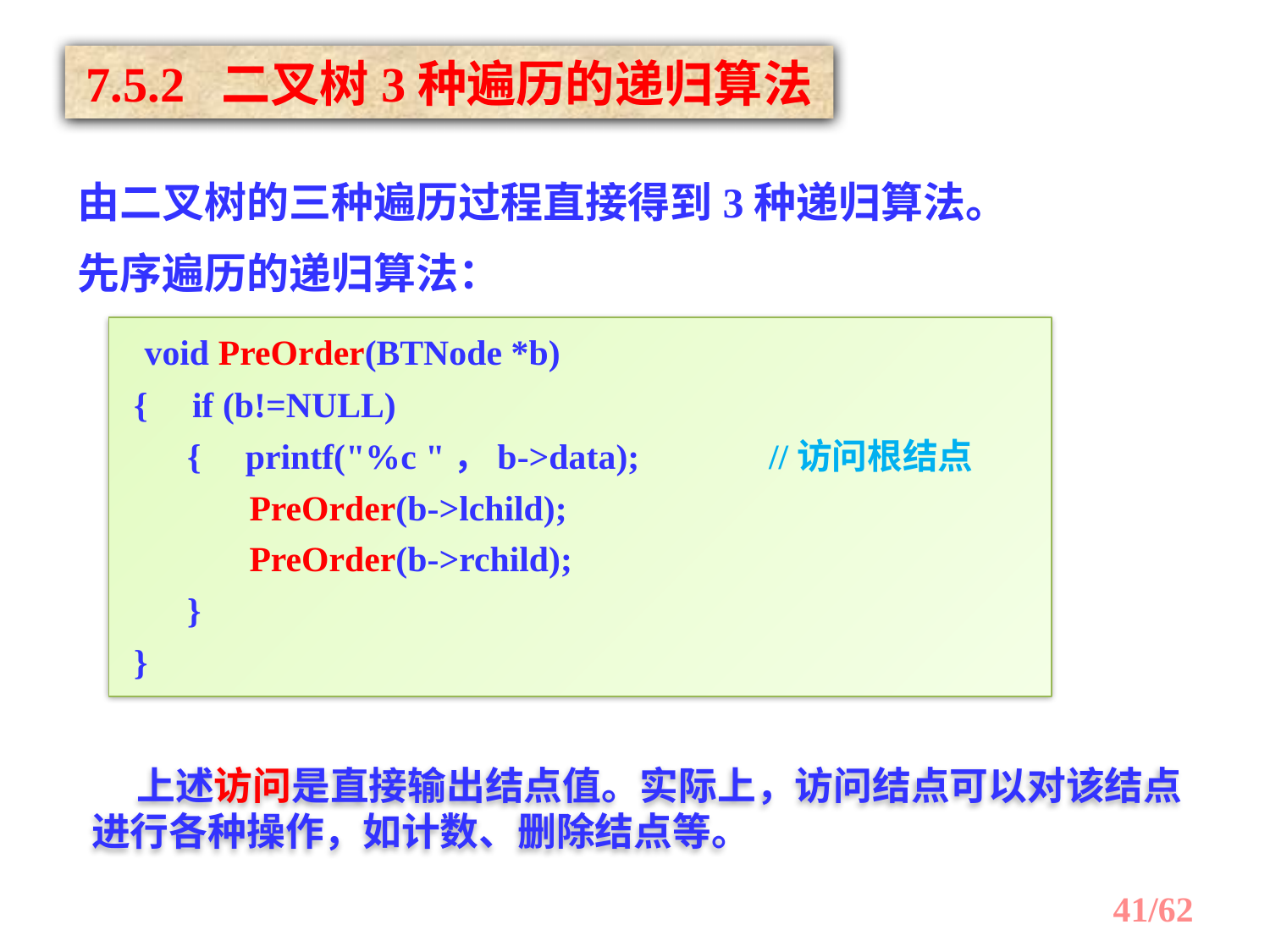

7.5.2  二叉树3种遍历的递归算法
由二叉树的三种遍历过程直接得到3种递归算法。
先序遍历的递归算法：
 void PreOrder(BTNode *b)
{     if (b!=NULL)
      {     printf("%c "，b->data); 	//访问根结点
             PreOrder(b->lchild);
             PreOrder(b->rchild);
      }
}
    上述访问是直接输出结点值。实际上，访问结点可以对该结点进行各种操作，如计数、删除结点等。
41/62